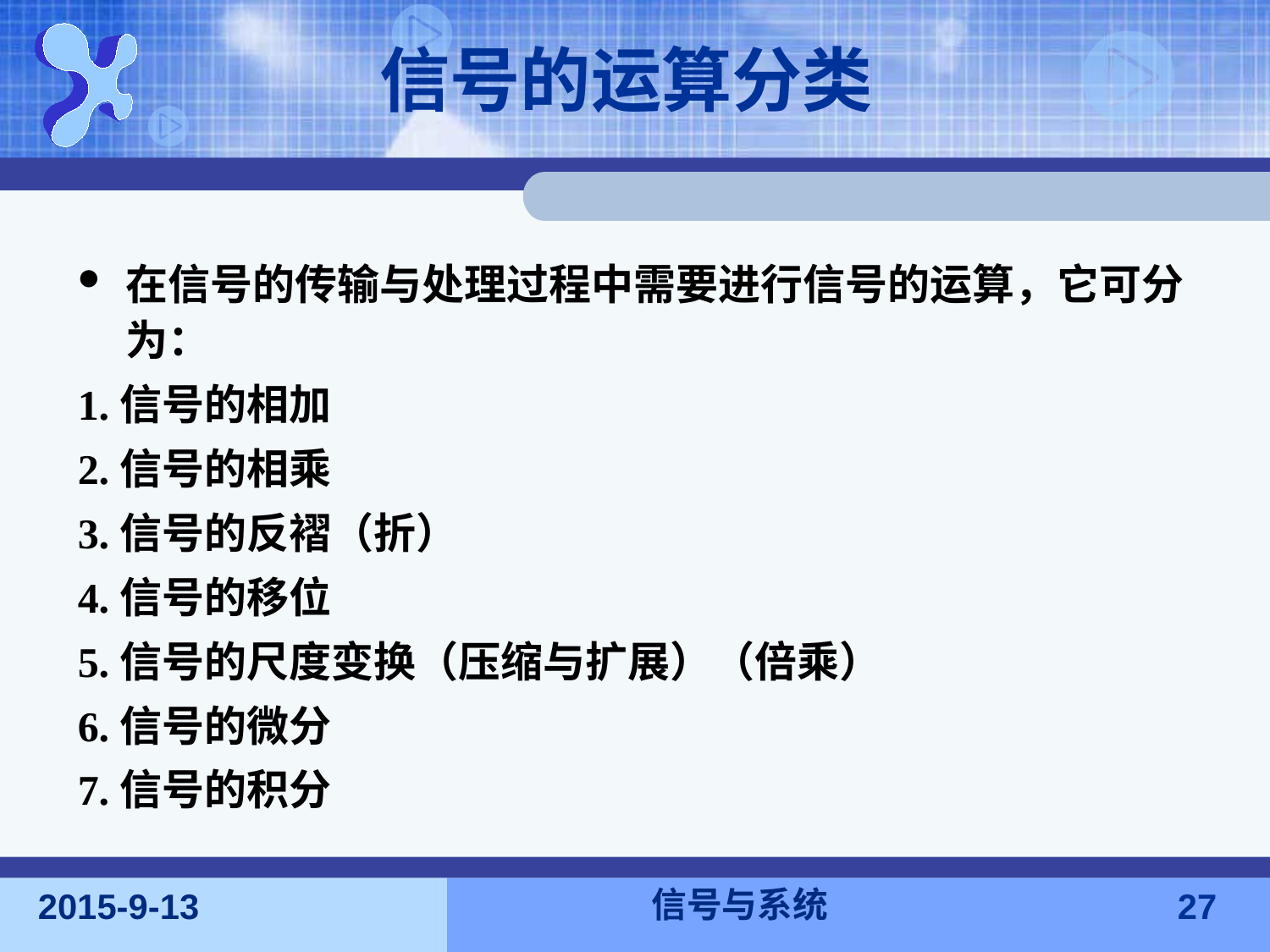

# 信号的运算分类
在信号的传输与处理过程中需要进行信号的运算，它可分为：
1.信号的相加
2.信号的相乘
3.信号的反褶（折）
4.信号的移位
5.信号的尺度变换（压缩与扩展）（倍乘）
6.信号的微分
7.信号的积分
信号与系统
2015-9-13
27